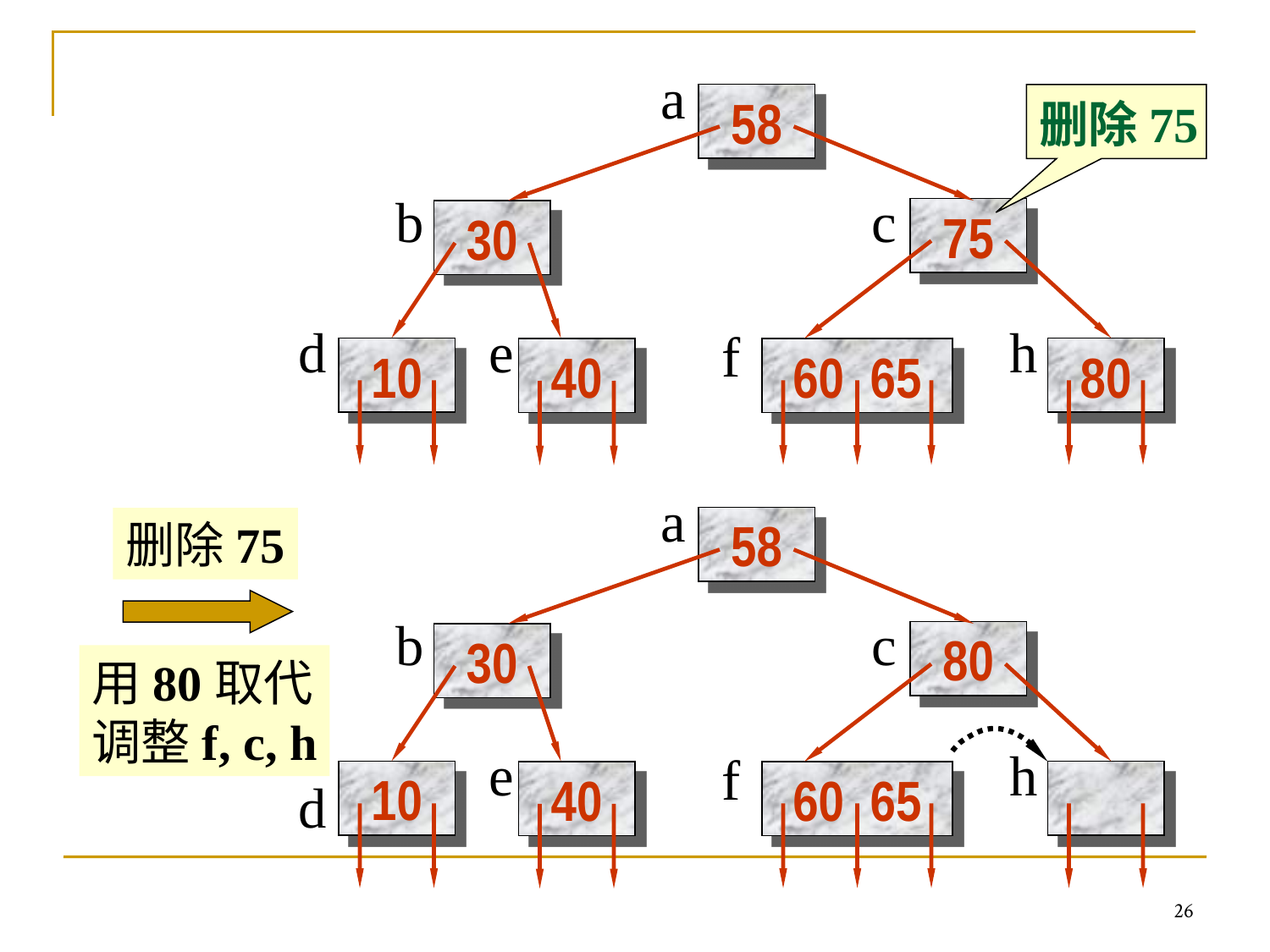

a
58

删除75

b
c
75
30

d
e
h
f
10
80
40
60  65

a
58
删除75

b
c
80
30
用80取代
调整f, c, h

e
h
f
10

40
60  65
d

26